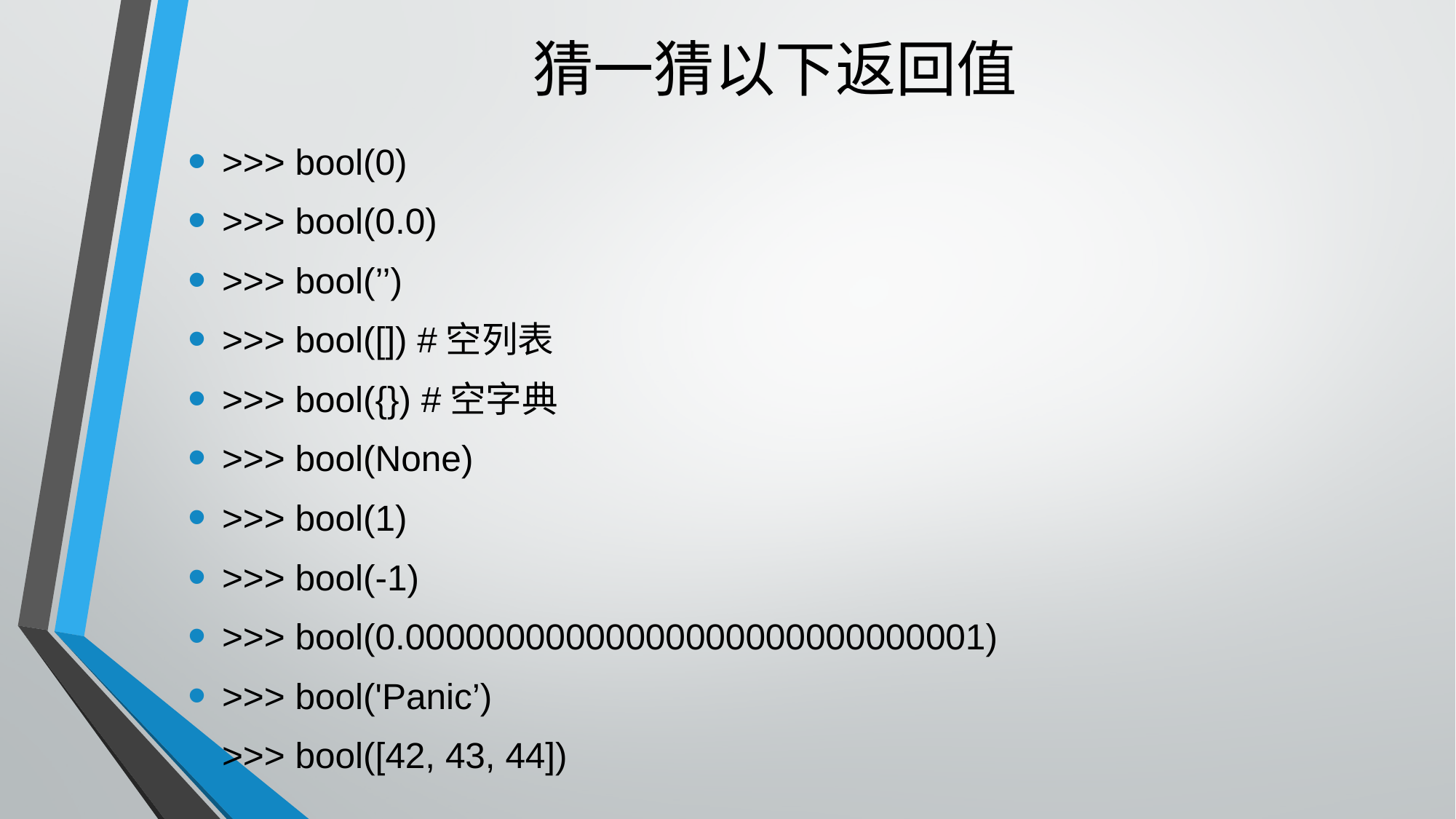

# 猜一猜以下返回值
>>> bool(0)
>>> bool(0.0)
>>> bool(’’)
>>> bool([]) #空列表
>>> bool({}) #空字典
>>> bool(None)
>>> bool(1)
>>> bool(-1)
>>> bool(0.00000000000000000000000000001)
>>> bool('Panic’)
>>> bool([42, 43, 44])